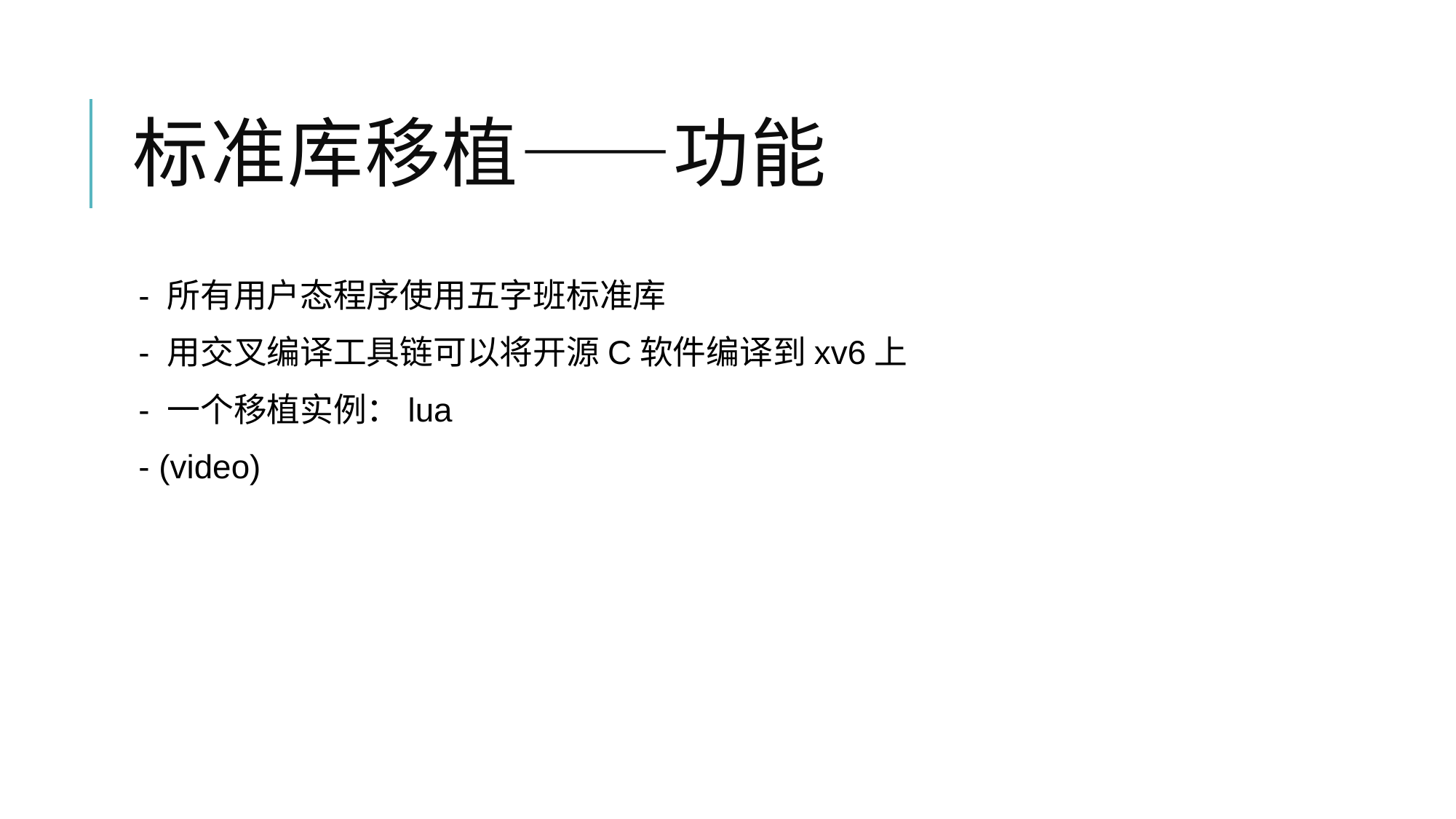

# 标准库移植——功能
- 所有用户态程序使用五字班标准库
- 用交叉编译工具链可以将开源C软件编译到xv6上
- 一个移植实例：lua
- (video)